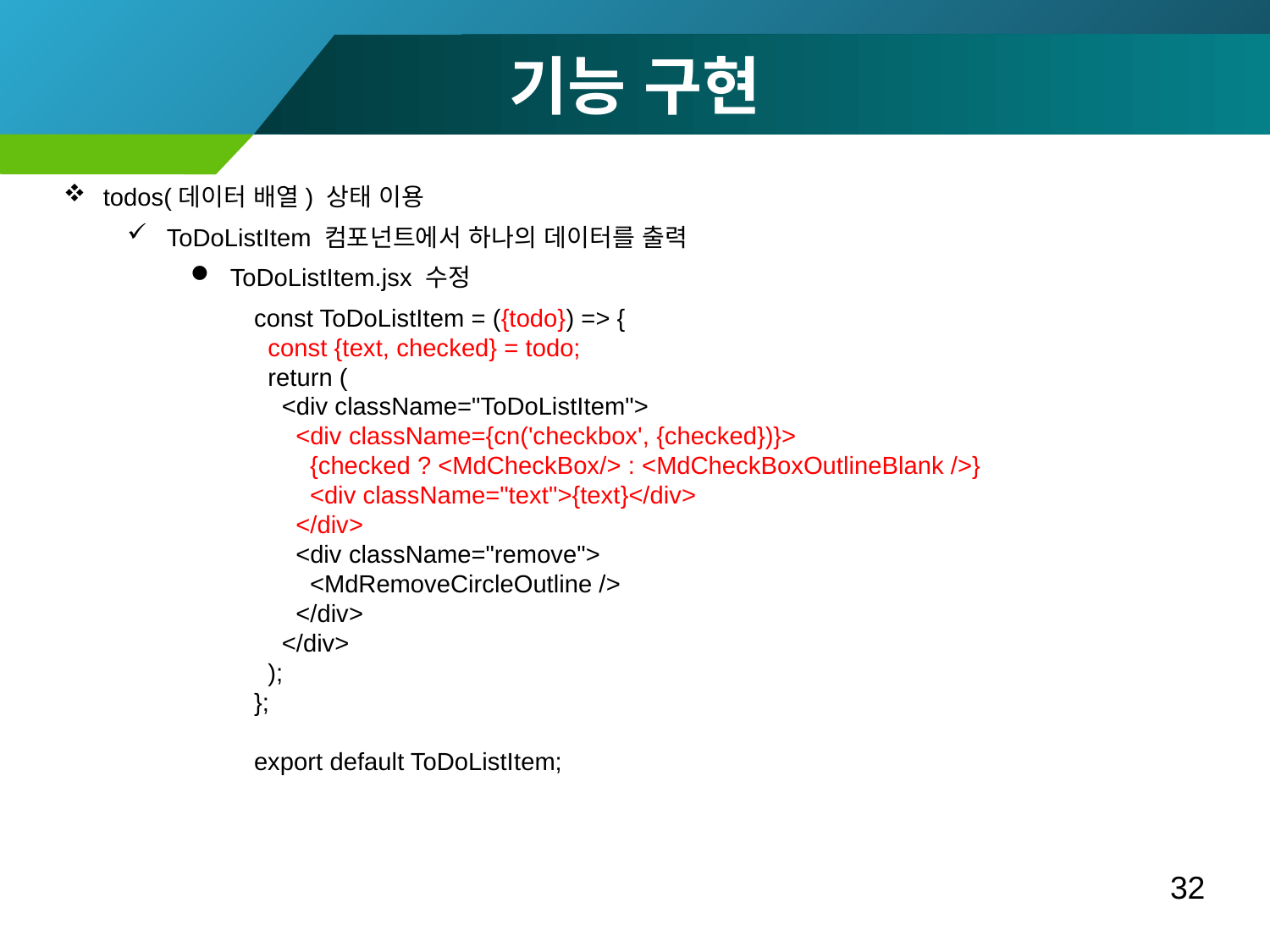

기능 구현
todos(데이터 배열) 상태 이용
ToDoListItem 컴포넌트에서 하나의 데이터를 출력
ToDoListItem.jsx 수정
const ToDoListItem = ({todo}) => {
  const {text, checked} = todo;
  return (
    <div className="ToDoListItem">
      <div className={cn('checkbox', {checked})}>
        {checked ? <MdCheckBox/> : <MdCheckBoxOutlineBlank />}
        <div className="text">{text}</div>
      </div>
      <div className="remove">
        <MdRemoveCircleOutline />
      </div>
    </div>
  );
};

export default ToDoListItem;

32